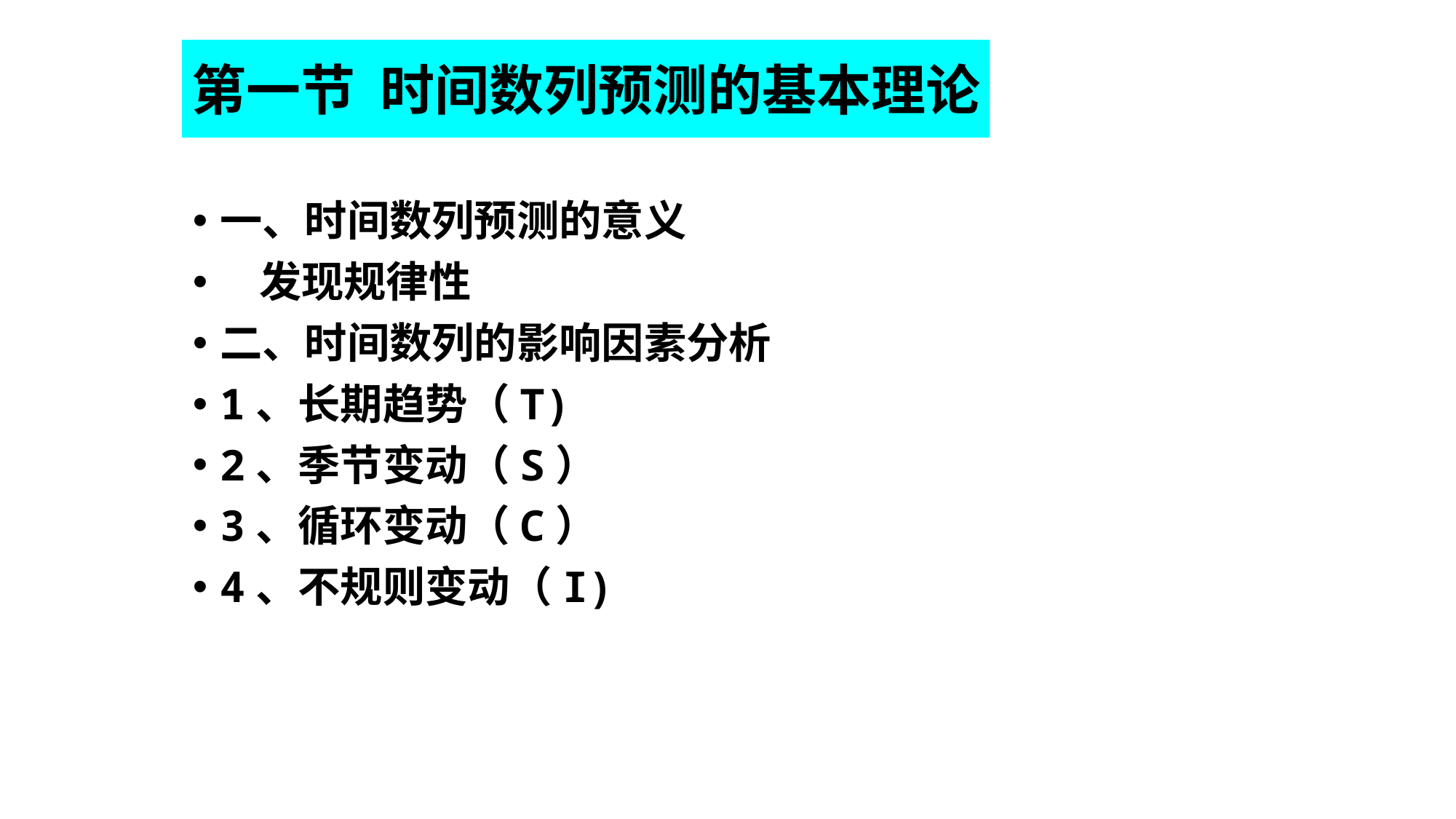

第一节  时间数列预测的基本理论
一、时间数列预测的意义
   发现规律性
二、时间数列的影响因素分析
1、长期趋势（T)
2、季节变动（S）
3、循环变动（C）
4、不规则变动（I)